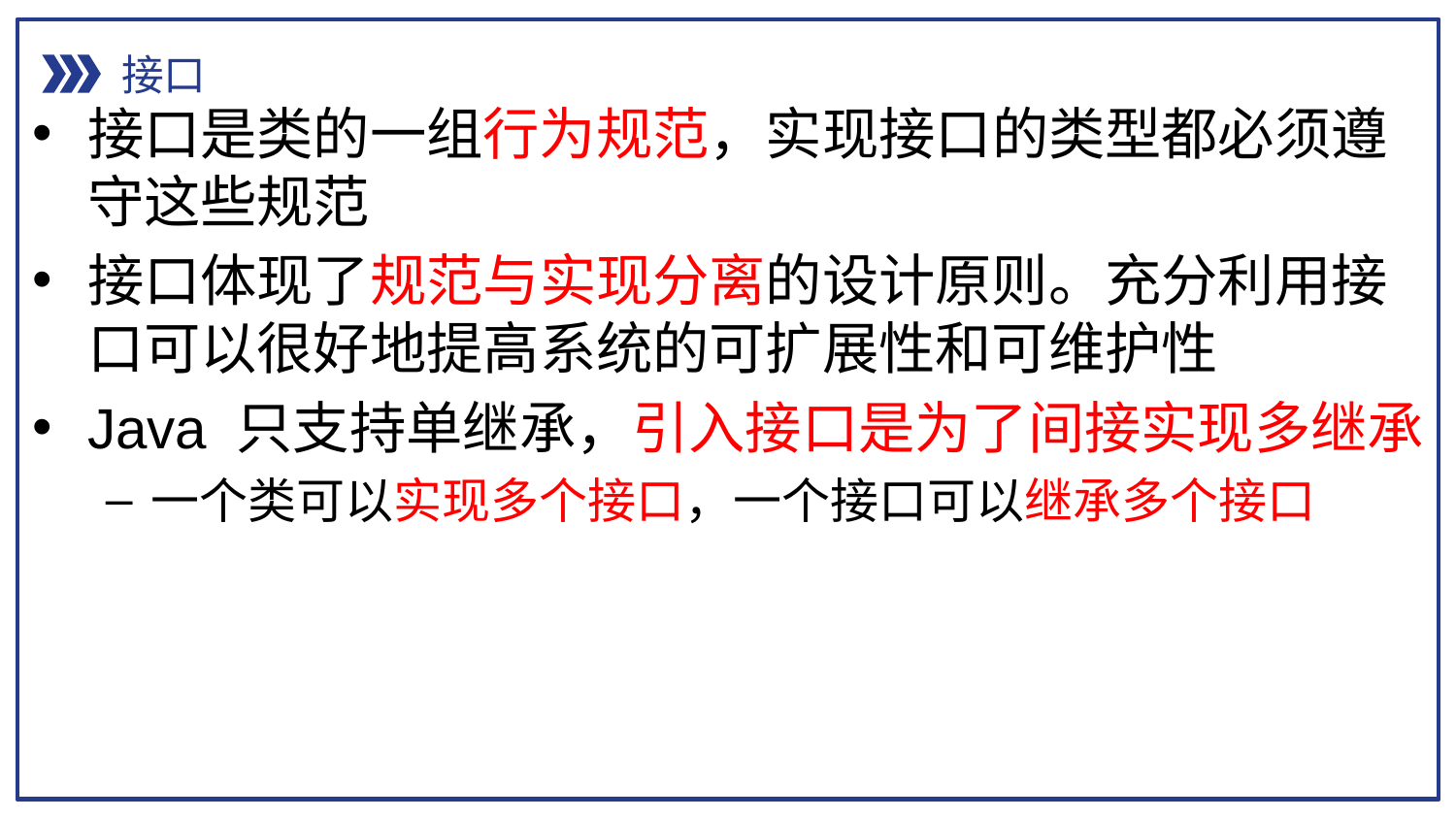

接口

接口是类的一组行为规范，实现接口的类型都必须遵守这些规范
接口体现了规范与实现分离的设计原则。充分利用接口可以很好地提高系统的可扩展性和可维护性
Java 只支持单继承，引入接口是为了间接实现多继承
一个类可以实现多个接口，一个接口可以继承多个接口